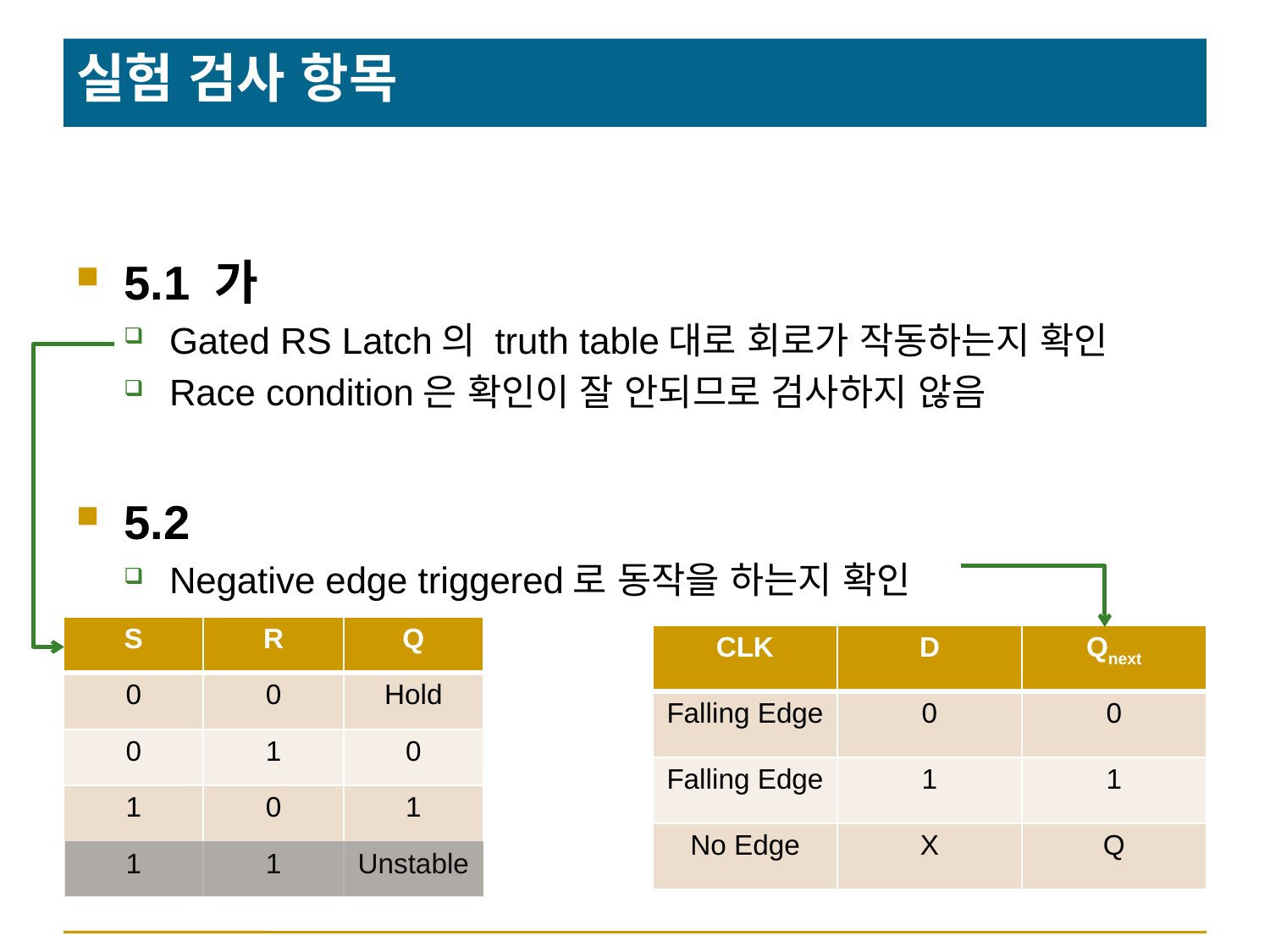

# 실험 검사 항목
5.1 가
Gated RS Latch의 truth table대로 회로가 작동하는지 확인
Race condition은 확인이 잘 안되므로 검사하지 않음

5.2
Negative edge triggered로 동작을 하는지 확인

| S | R | Q |
| --- | --- | --- |
| 0 | 0 | Hold |
| 0 | 1 | 0 |
| 1 | 0 | 1 |
| 1 | 1 | Unstable |
| CLK | D | Qnext |
| --- | --- | --- |
| Falling Edge | 0 | 0 |
| Falling Edge | 1 | 1 |
| No Edge | X | Q |